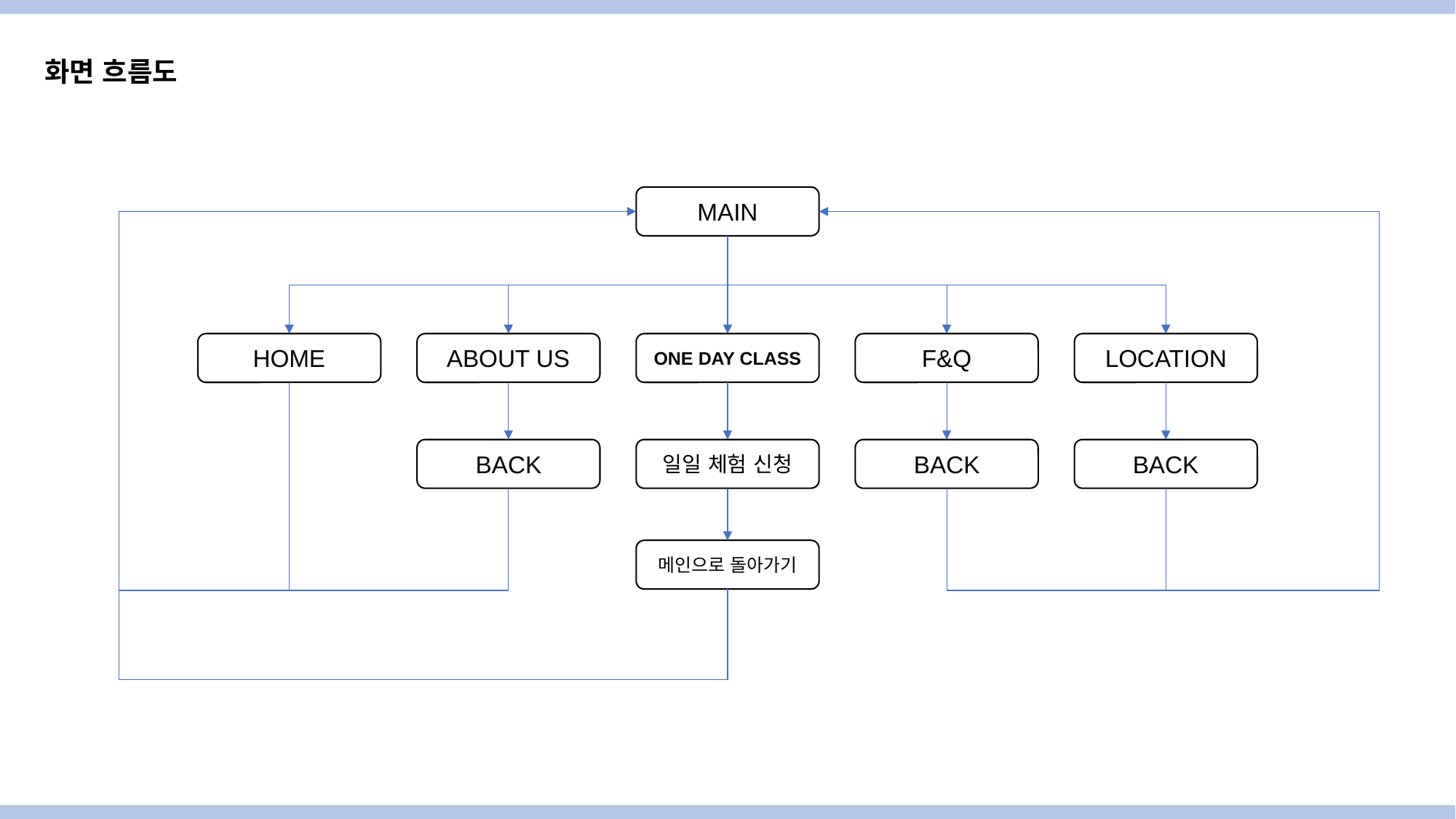

화면 흐름도

MAIN
HOME
ABOUT US
ONE DAY CLASS
F&Q
LOCATION
BACK
BACK
BACK
일일 체험 신청
메인으로 돌아가기